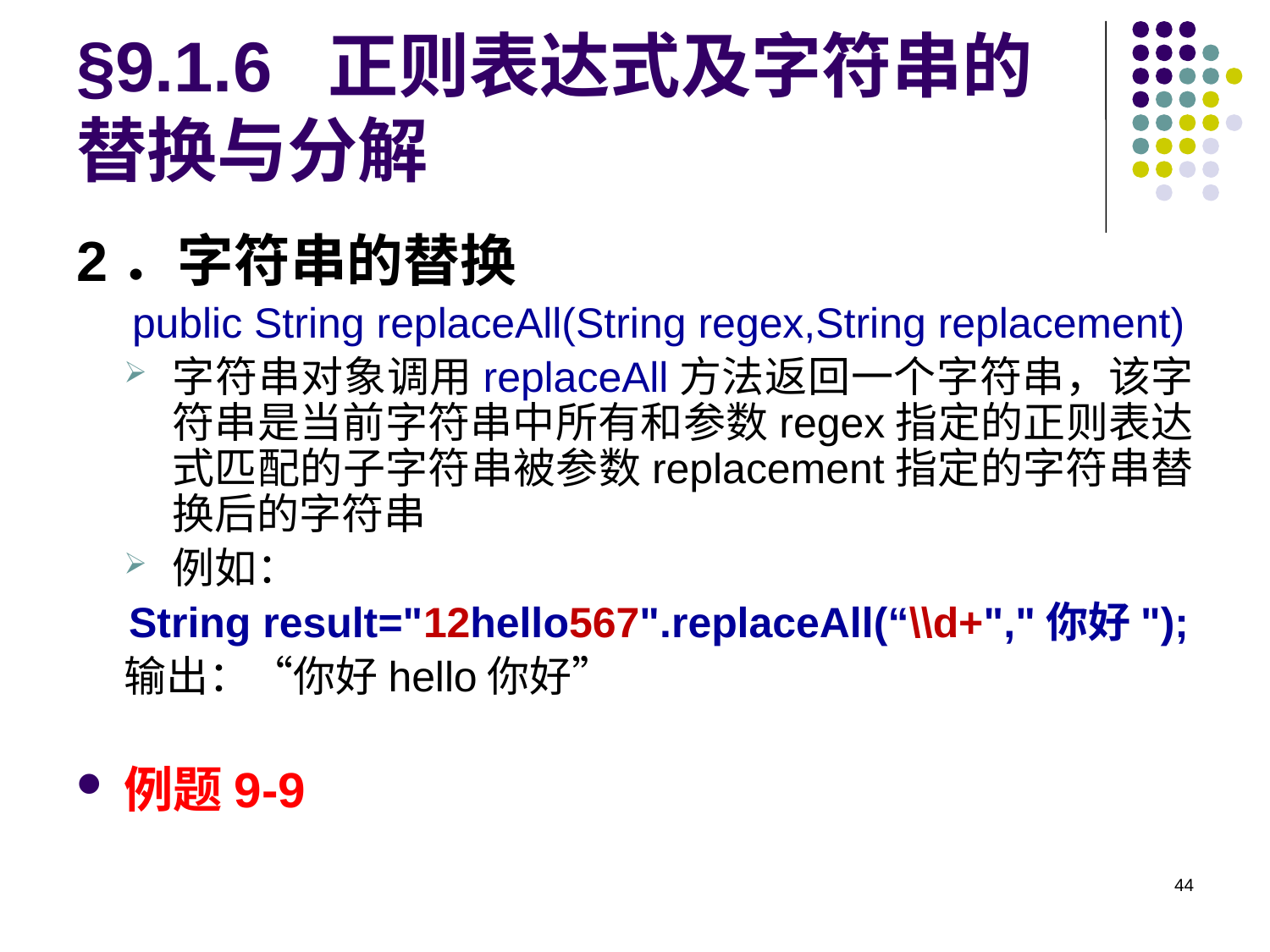

# §9.1.6  正则表达式及字符串的替换与分解
2．字符串的替换
public String replaceAll(String regex,String replacement)
字符串对象调用replaceAll方法返回一个字符串，该字符串是当前字符串中所有和参数regex指定的正则表达式匹配的子字符串被参数replacement指定的字符串替换后的字符串
例如：
String result="12hello567".replaceAll(“\\d+","你好");
输出：“你好hello你好”

例题9-9

44